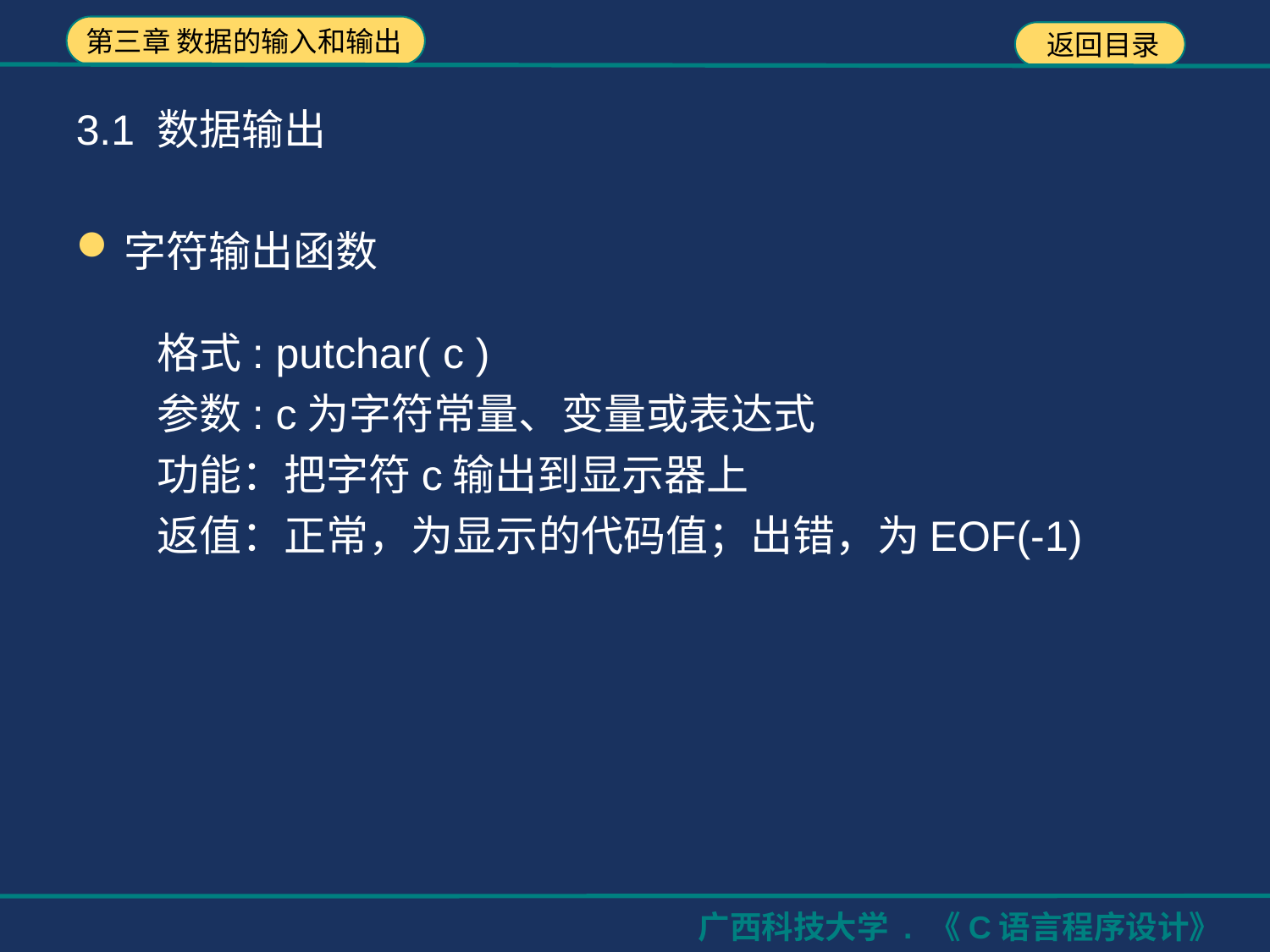

3.1 数据输出

字符输出函数
格式: putchar( c )
参数: c为字符常量、变量或表达式
功能：把字符c输出到显示器上
返值：正常，为显示的代码值；出错，为EOF(-1)